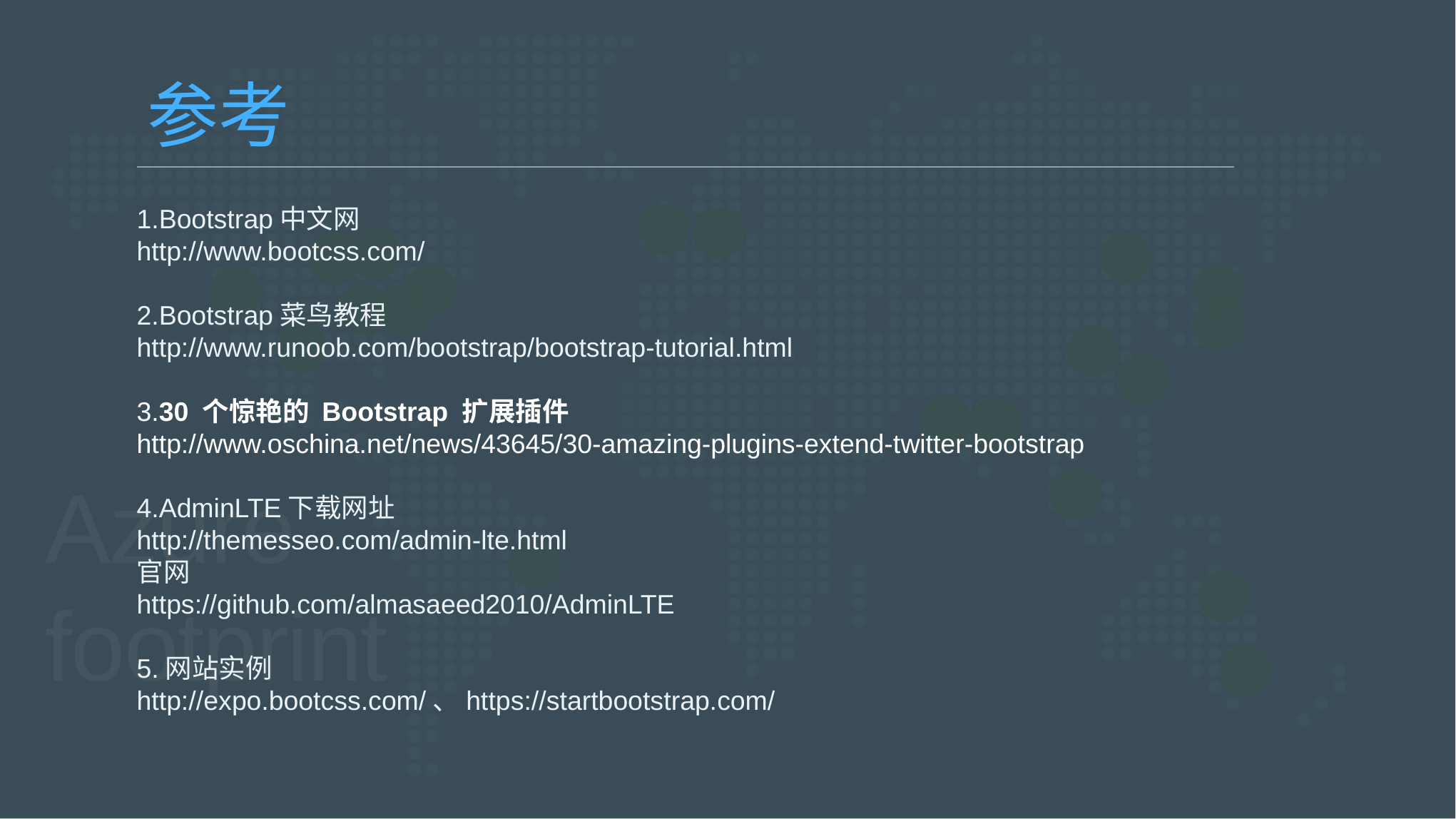

参考
1.Bootstrap中文网
http://www.bootcss.com/

2.Bootstrap菜鸟教程
http://www.runoob.com/bootstrap/bootstrap-tutorial.html

3.30 个惊艳的 Bootstrap 扩展插件
http://www.oschina.net/news/43645/30-amazing-plugins-extend-twitter-bootstrap

4.AdminLTE下载网址
http://themesseo.com/admin-lte.html
官网
https://github.com/almasaeed2010/AdminLTE

5.网站实例
http://expo.bootcss.com/、https://startbootstrap.com/

Azure footprint